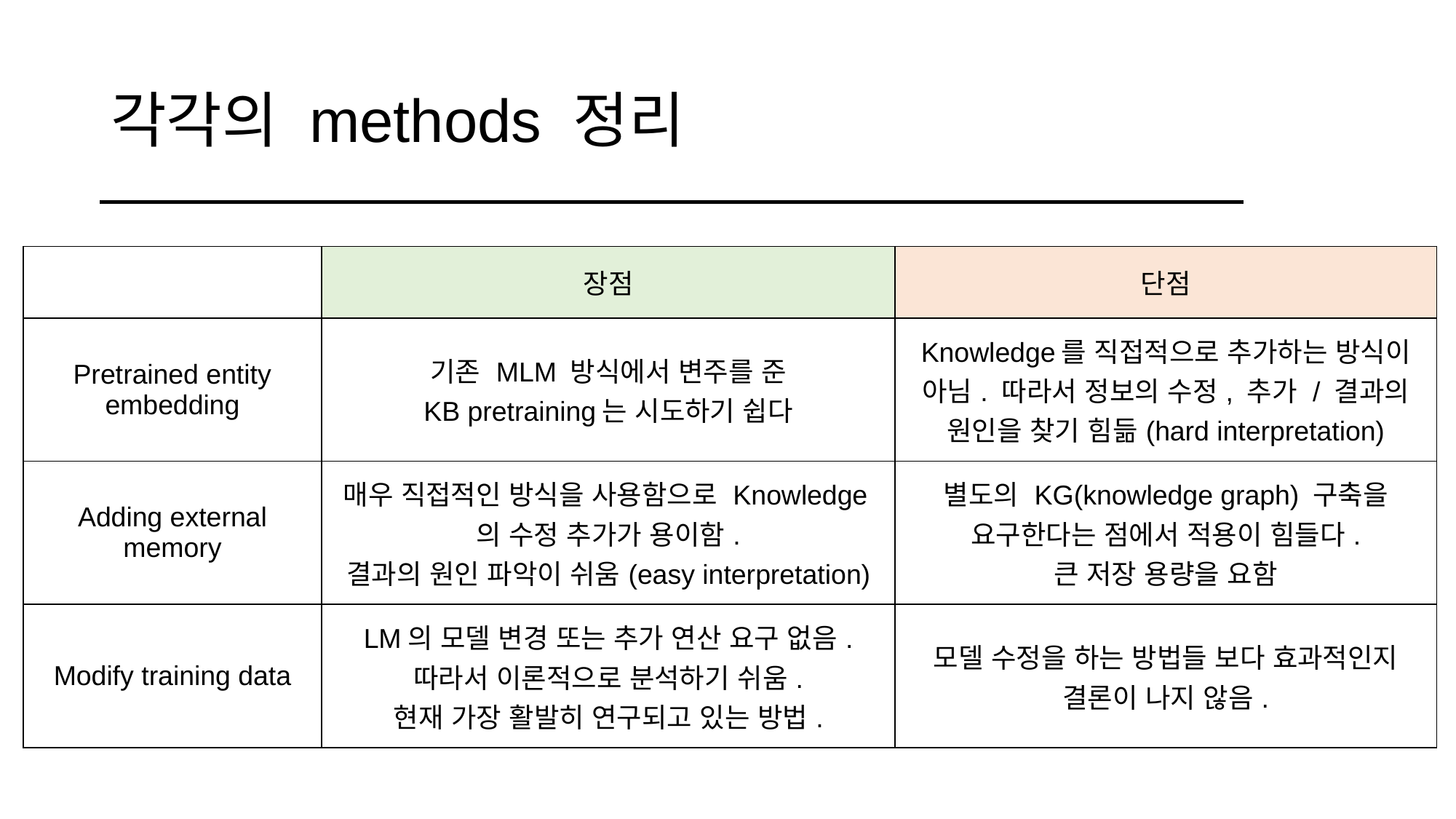

# 각각의 methods 정리
|  | 장점 | 단점 |
| --- | --- | --- |
| Pretrained entity embedding | 기존 MLM 방식에서 변주를 준 KB pretraining는 시도하기 쉽다 | Knowledge를 직접적으로 추가하는 방식이 아님. 따라서 정보의 수정, 추가 / 결과의 원인을 찾기 힘듦(hard interpretation) |
| Adding external memory | 매우 직접적인 방식을 사용함으로 Knowledge의 수정 추가가 용이함. 결과의 원인 파악이 쉬움(easy interpretation) | 별도의 KG(knowledge graph) 구축을 요구한다는 점에서 적용이 힘들다. 큰 저장 용량을 요함 |
| Modify training data | LM의 모델 변경 또는 추가 연산 요구 없음. 따라서 이론적으로 분석하기 쉬움. 현재 가장 활발히 연구되고 있는 방법. | 모델 수정을 하는 방법들 보다 효과적인지 결론이 나지 않음. |